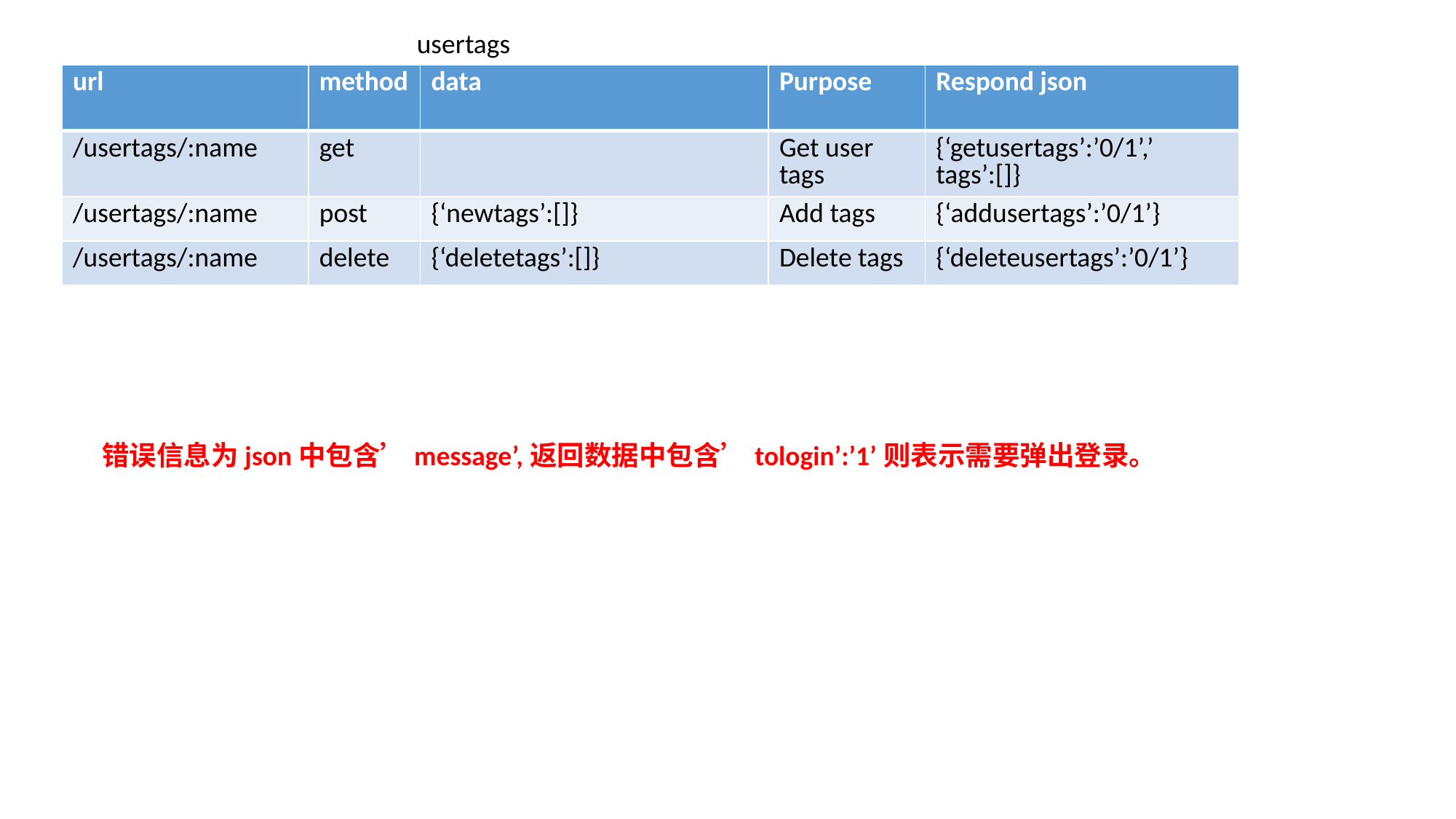

usertags
| url | method | data | Purpose | Respond json |
| --- | --- | --- | --- | --- |
| /usertags/:name | get |  | Get user tags | {‘getusertags’:’0/1’,’ tags’:[]} |
| /usertags/:name | post | {‘newtags’:[]} | Add tags | {‘addusertags’:’0/1’} |
| /usertags/:name | delete | {‘deletetags’:[]} | Delete tags | {‘deleteusertags’:’0/1’} |
错误信息为json中包含’message’,返回数据中包含’tologin’:’1’则表示需要弹出登录。